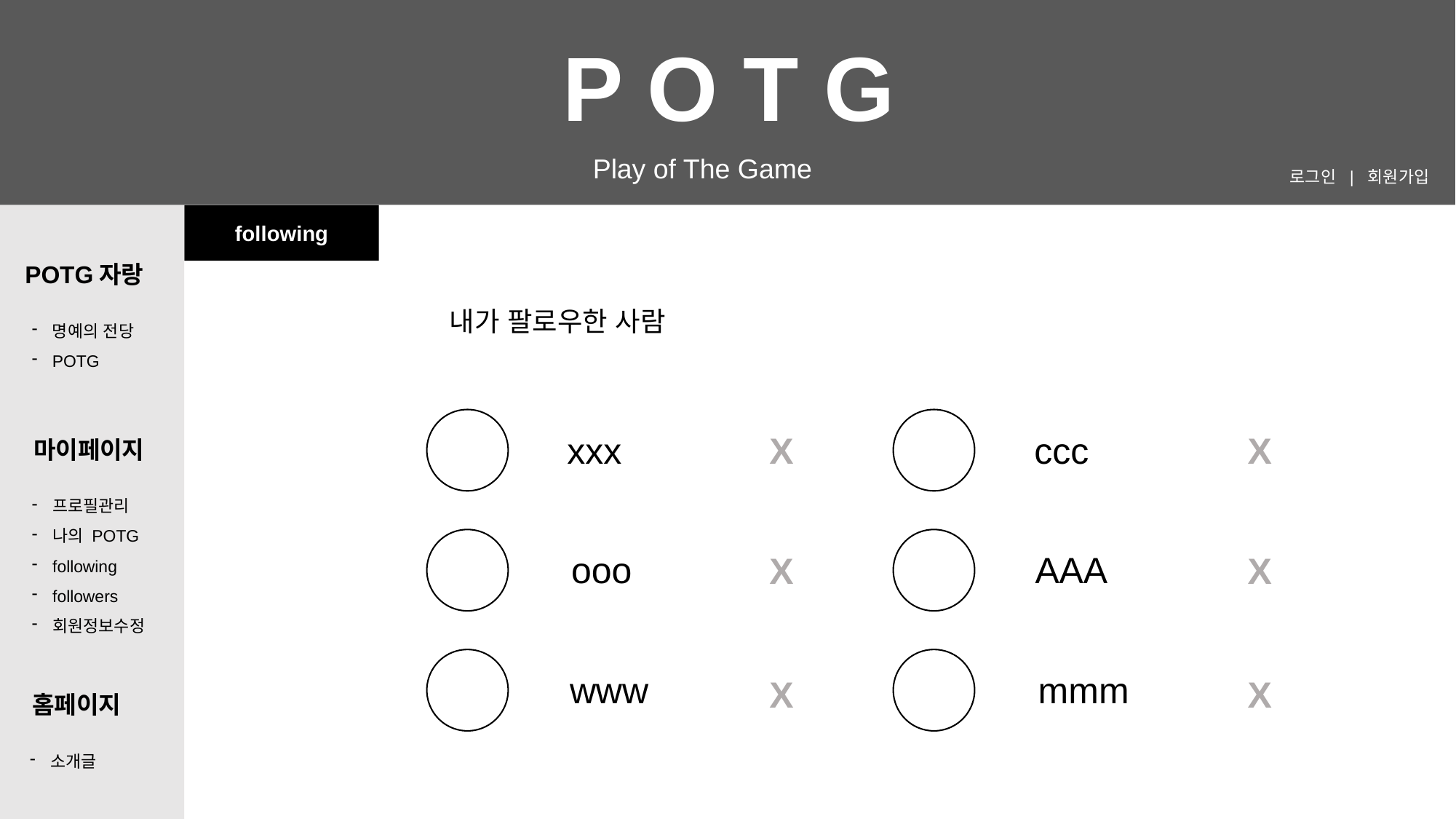

P O T G
Play of The Game
로그인  |  회원가입

following
POTG자랑
내가 팔로우한 사람
명예의 전당
POTG

X
X
xxx
ccc
마이페이지
프로필관리
나의 POTG
following
followers
회원정보수정

ooo
AAA
X
X

www
mmm
X
X
홈페이지
소개글